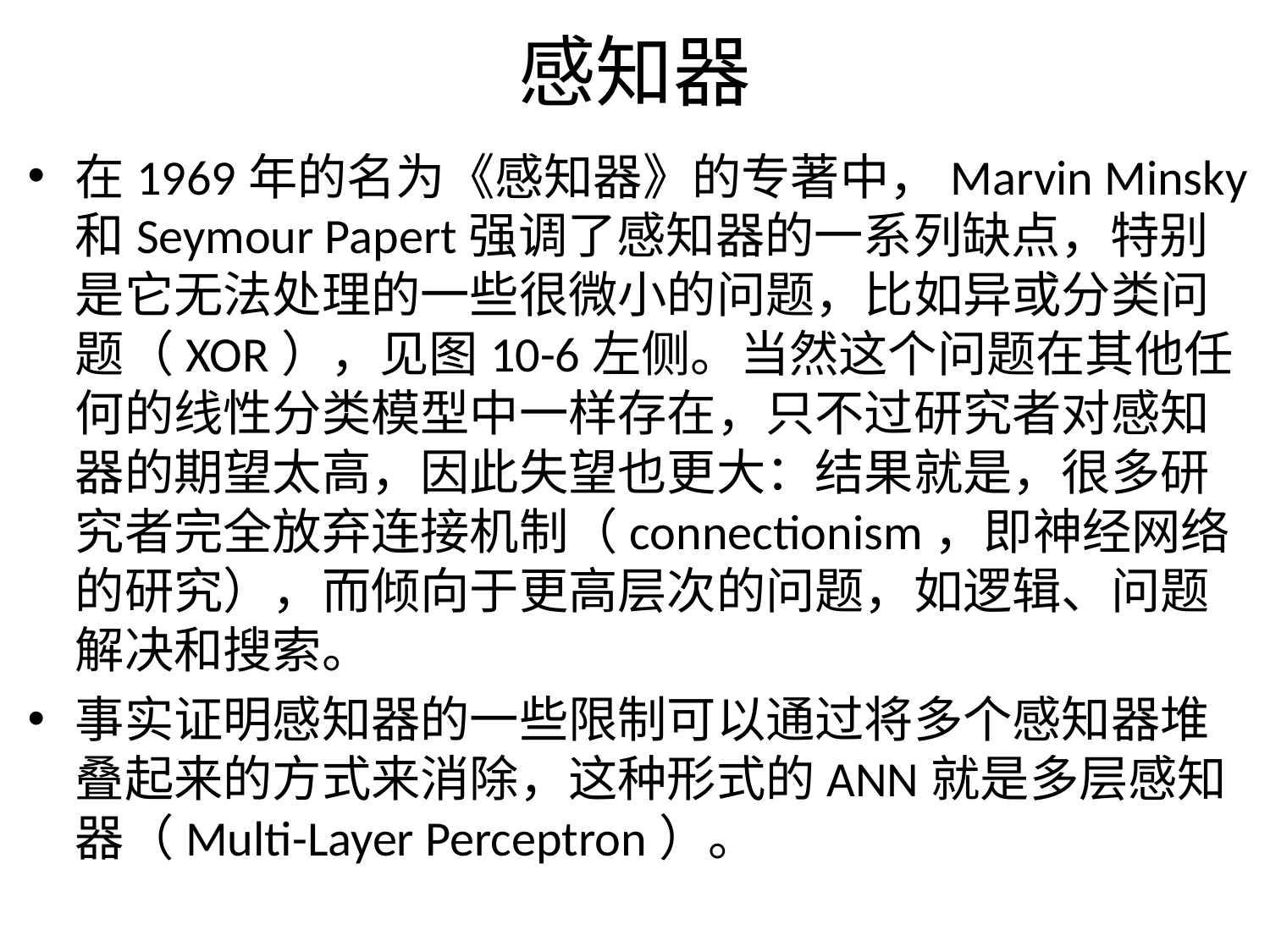

# 感知器
在1969年的名为《感知器》的专著中，Marvin Minsky和Seymour Papert强调了感知器的一系列缺点，特别是它无法处理的一些很微小的问题，比如异或分类问题（XOR），见图10-6左侧。当然这个问题在其他任何的线性分类模型中一样存在，只不过研究者对感知器的期望太高，因此失望也更大：结果就是，很多研究者完全放弃连接机制（connectionism，即神经网络的研究），而倾向于更高层次的问题，如逻辑、问题解决和搜索。
事实证明感知器的一些限制可以通过将多个感知器堆叠起来的方式来消除，这种形式的ANN就是多层感知器（Multi-Layer Perceptron）。